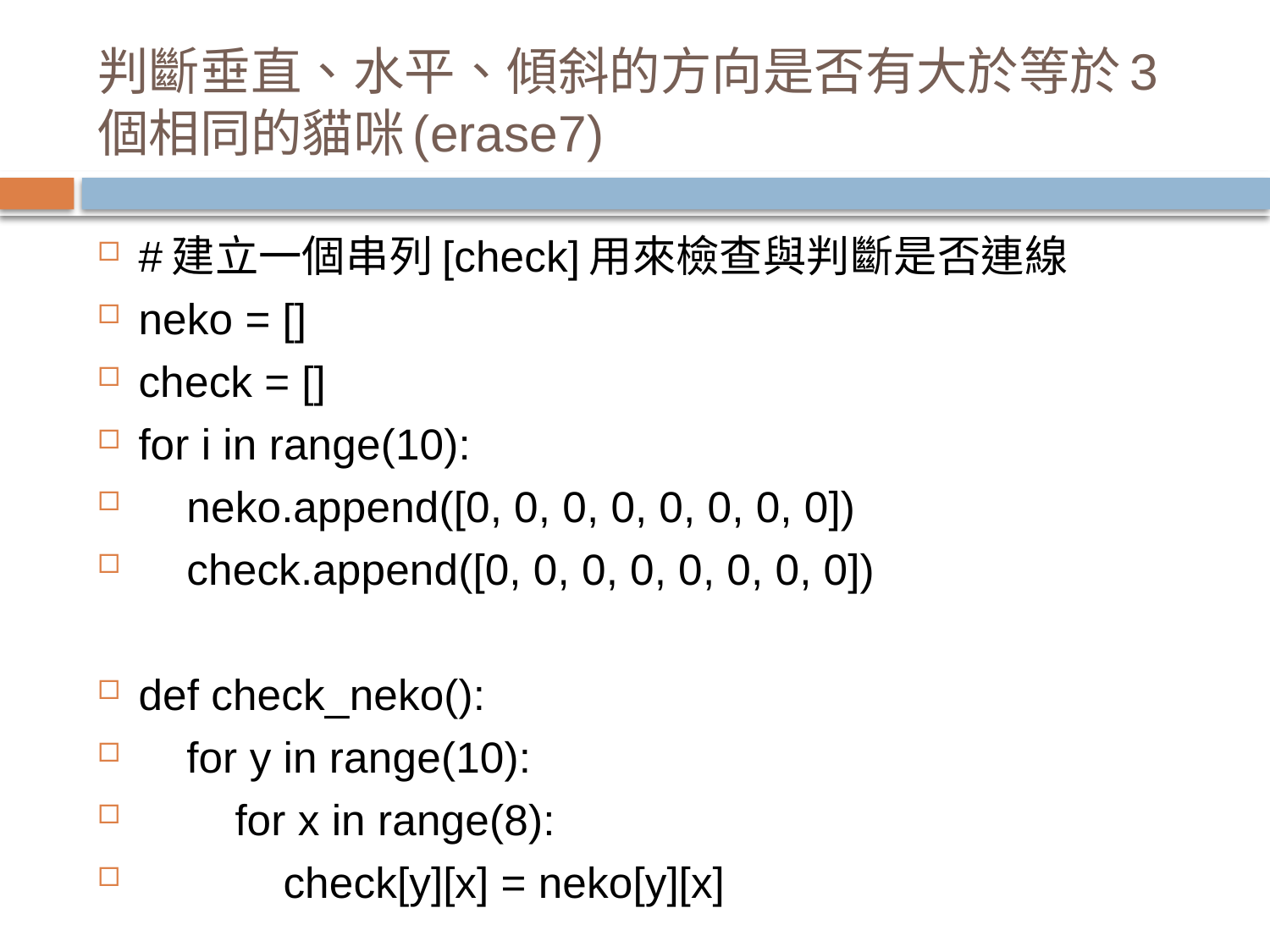

# 判斷垂直、水平、傾斜的方向是否有大於等於3個相同的貓咪(erase7)
#建立一個串列[check]用來檢查與判斷是否連線
neko = []
check = []
for i in range(10):
    neko.append([0, 0, 0, 0, 0, 0, 0, 0])
    check.append([0, 0, 0, 0, 0, 0, 0, 0])

def check_neko():
    for y in range(10):
        for x in range(8):
            check[y][x] = neko[y][x]